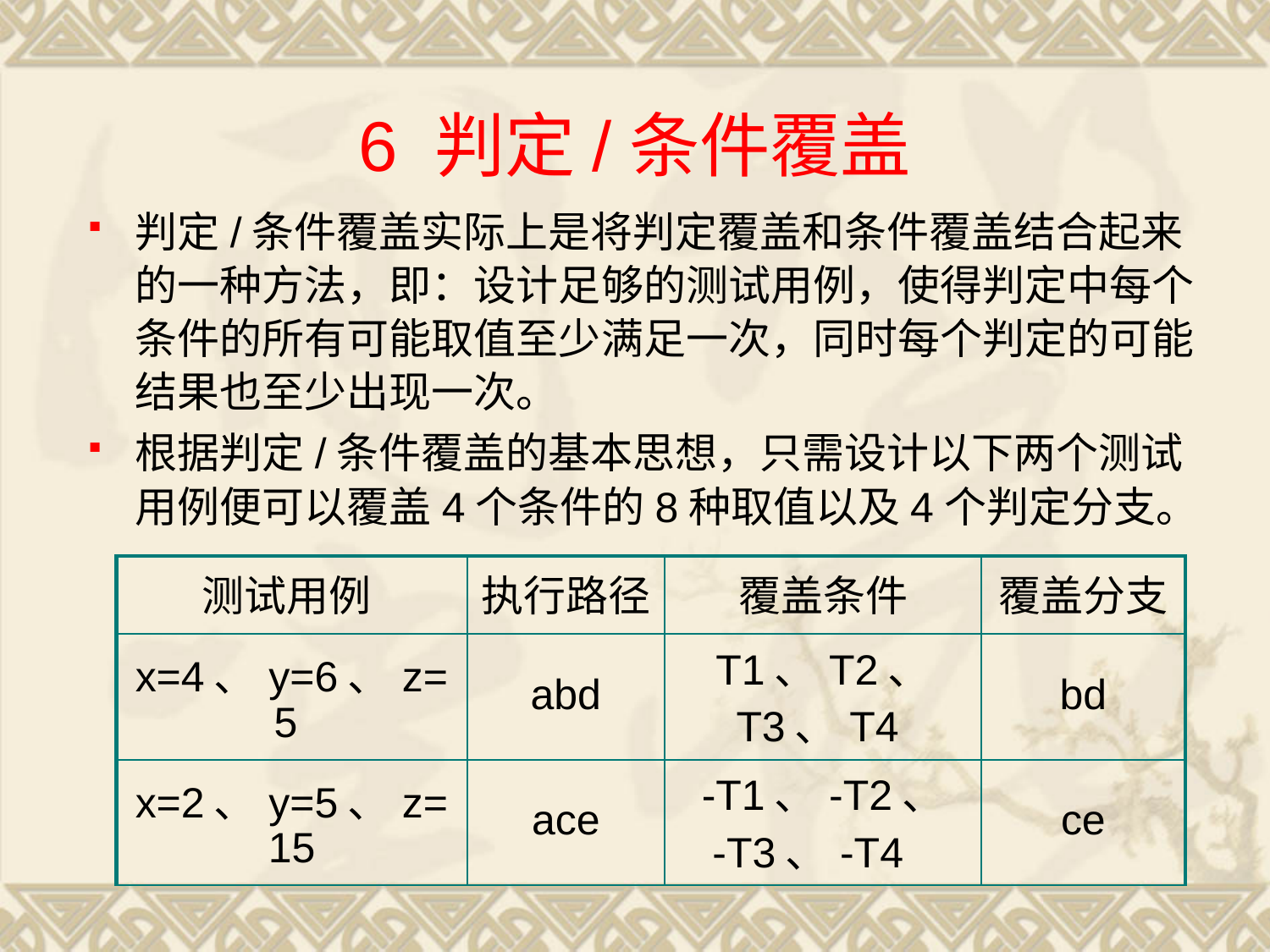

# 6 判定/条件覆盖
判定/条件覆盖实际上是将判定覆盖和条件覆盖结合起来的一种方法，即：设计足够的测试用例，使得判定中每个条件的所有可能取值至少满足一次，同时每个判定的可能结果也至少出现一次。
根据判定/条件覆盖的基本思想，只需设计以下两个测试用例便可以覆盖4个条件的8种取值以及4个判定分支。
| 测试用例 | 执行路径 | 覆盖条件 | 覆盖分支 |
| --- | --- | --- | --- |
| x=4、y=6、z=5 | abd | T1、T2、 T3、T4 | bd |
| x=2、y=5、z=15 | ace | -T1、-T2、 -T3、-T4 | ce |